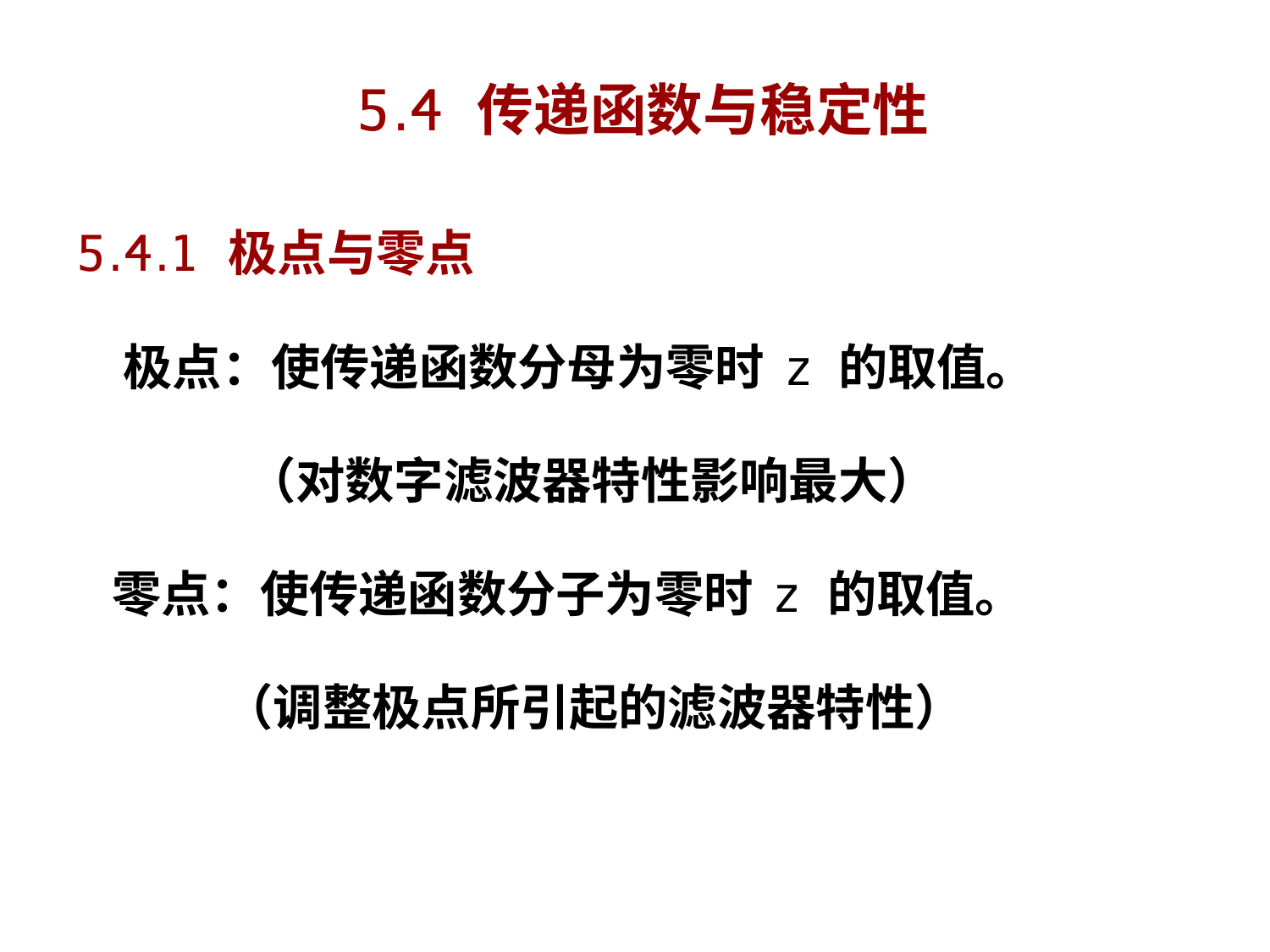

# 5.4 传递函数与稳定性
5.4.1 极点与零点
   极点：使传递函数分母为零时 z 的取值。
              （对数字滤波器特性影响最大）
  零点：使传递函数分子为零时 z 的取值。
            （调整极点所引起的滤波器特性）